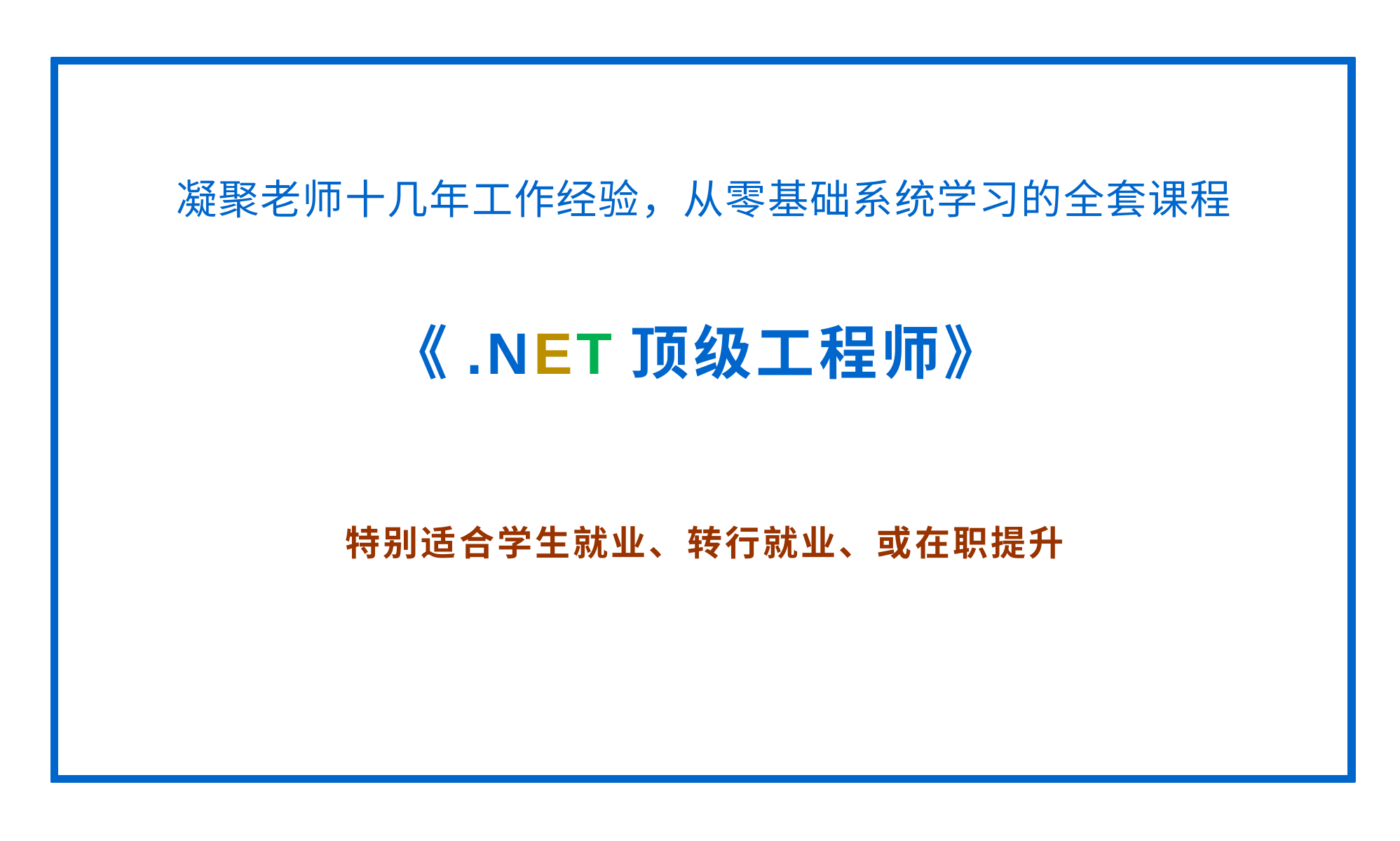

凝聚老师十几年工作经验，从零基础系统学习的全套课程
《.NET顶级工程师》

特别适合学生就业、转行就业、或在职提升